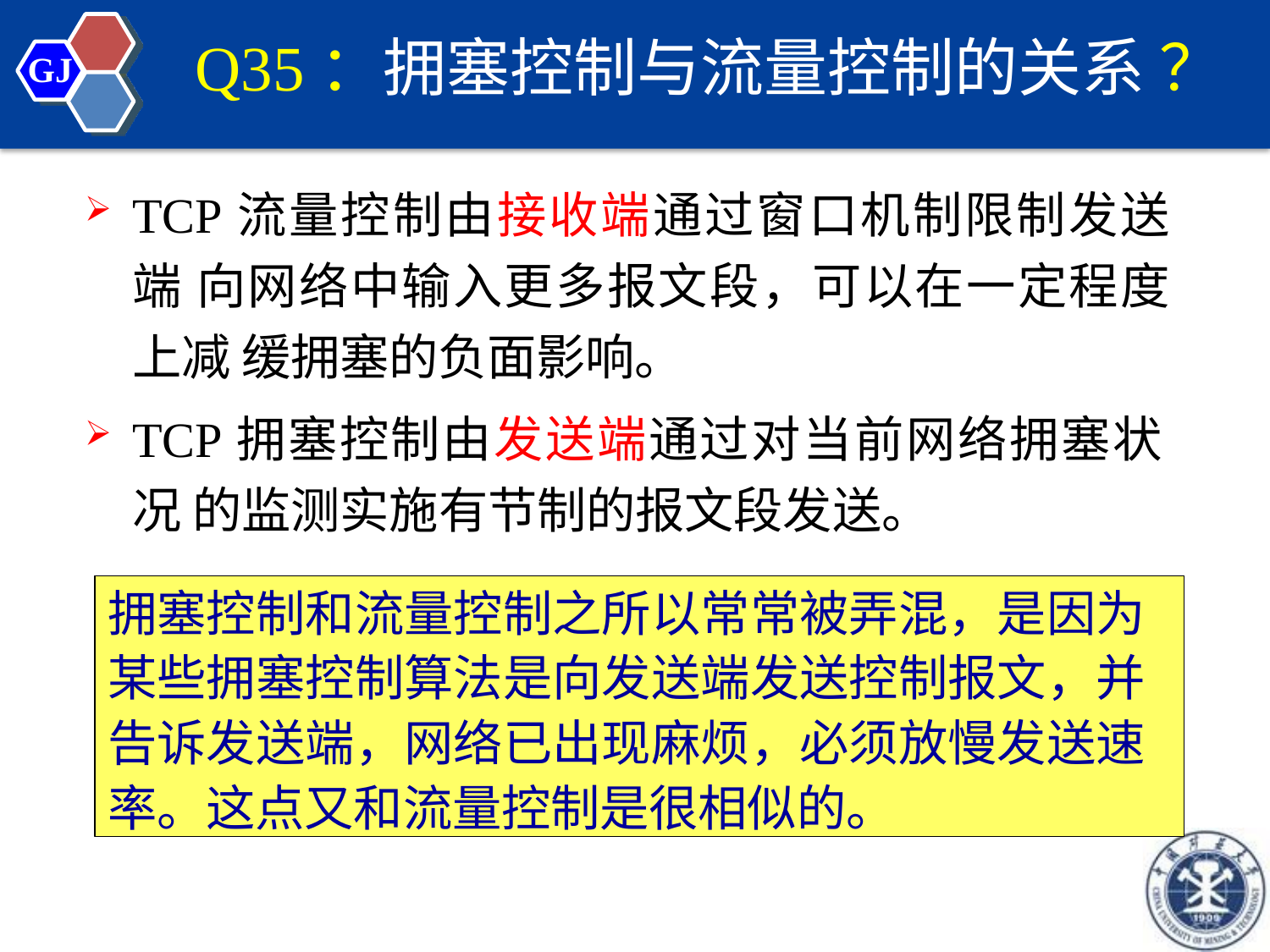

# Q35：拥塞控制与流量控制的关系 ？
GJ
TCP流量控制由接收端通过窗口机制限制发送端 向网络中输入更多报文段，可以在一定程度上减 缓拥塞的负面影响。
TCP拥塞控制由发送端通过对当前网络拥塞状况 的监测实施有节制的报文段发送。
拥塞控制和流量控制之所以常常被弄混，是因为 某些拥塞控制算法是向发送端发送控制报文，并 告诉发送端，网络已出现麻烦，必须放慢发送速 率。这点又和流量控制是很相似的。